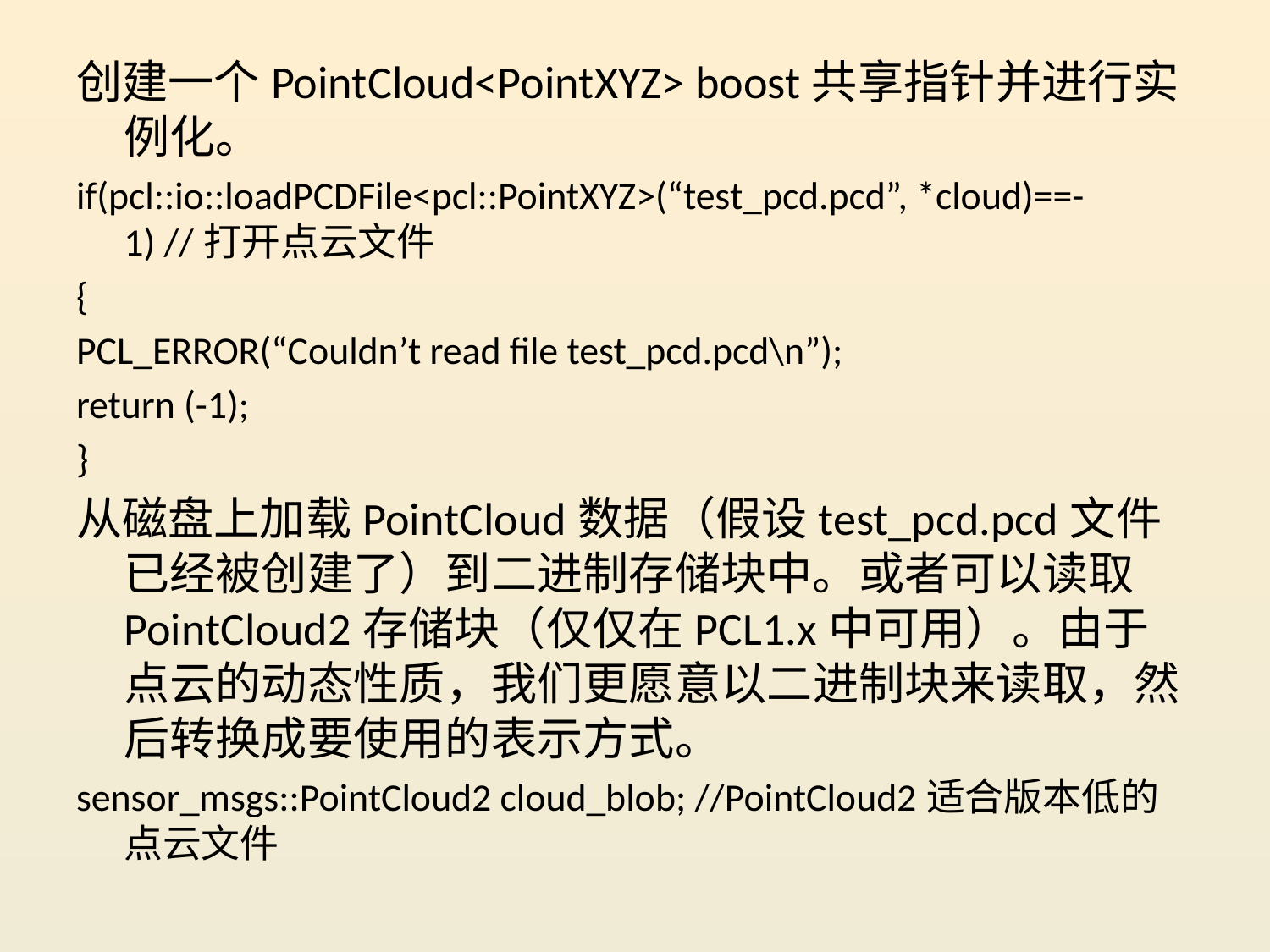

创建一个PointCloud<PointXYZ> boost共享指针并进行实例化。
if(pcl::io::loadPCDFile<pcl::PointXYZ>(“test_pcd.pcd”, *cloud)==-1) //打开点云文件
{
PCL_ERROR(“Couldn’t read file test_pcd.pcd\n”);
return (-1);
}
从磁盘上加载PointCloud数据（假设test_pcd.pcd文件已经被创建了）到二进制存储块中。或者可以读取PointCloud2存储块（仅仅在PCL1.x中可用）。由于点云的动态性质，我们更愿意以二进制块来读取，然后转换成要使用的表示方式。
sensor_msgs::PointCloud2 cloud_blob; //PointCloud2适合版本低的点云文件